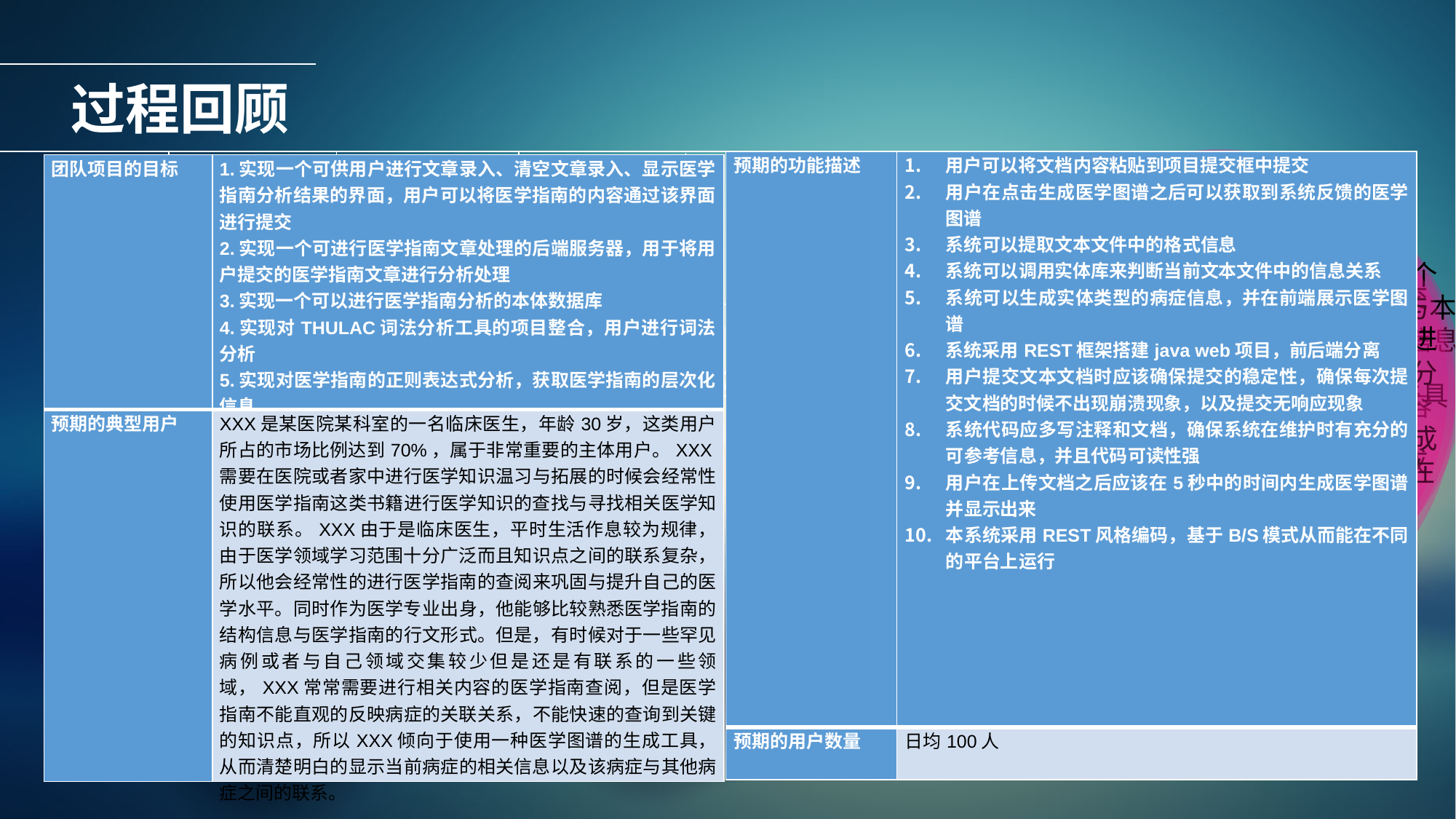

过程回顾

1.医学指南按照标题分析成结构化信息
2.构造本体库存放本体之间的联系
3.医学指南在本体库中查找相关内容
   图形化的显示结果

1、前端界面接受用户的输入
2.前端界面重置用户输入
3.前端界面供用户进行文章提交
4.后端服务器获取用户输入
5.后端进行正则表达式处理
6.后端整合THULAC词法分析工具
7.后端进行本体数据库访问
8.后端将生成的本体集合转化成
   json格式提供给前端
9.前端界面显示后端提供的
   json格式
| 预期的功能描述 | 用户可以将文档内容粘贴到项目提交框中提交 用户在点击生成医学图谱之后可以获取到系统反馈的医学图谱 系统可以提取文本文件中的格式信息 系统可以调用实体库来判断当前文本文件中的信息关系 系统可以生成实体类型的病症信息，并在前端展示医学图谱 系统采用REST框架搭建java web项目，前后端分离 用户提交文本文档时应该确保提交的稳定性，确保每次提交文档的时候不出现崩溃现象，以及提交无响应现象 系统代码应多写注释和文档，确保系统在维护时有充分的可参考信息，并且代码可读性强 用户在上传文档之后应该在5秒中的时间内生成医学图谱并显示出来 本系统采用REST风格编码，基于B/S模式从而能在不同的平台上运行 |
| --- | --- |
| 预期的用户数量 | 日均100人 |

| 团队项目的目标 | 1.实现一个可供用户进行文章录入、清空文章录入、显示医学指南分析结果的界面，用户可以将医学指南的内容通过该界面进行提交 2.实现一个可进行医学指南文章处理的后端服务器，用于将用户提交的医学指南文章进行分析处理 3.实现一个可以进行医学指南分析的本体数据库 4.实现对THULAC词法分析工具的项目整合，用户进行词法分析 5.实现对医学指南的正则表达式分析，获取医学指南的层次化信息 |
| --- | --- |
| 预期的典型用户 | XXX是某医院某科室的一名临床医生，年龄30岁，这类用户所占的市场比例达到70%，属于非常重要的主体用户。XXX需要在医院或者家中进行医学知识温习与拓展的时候会经常性使用医学指南这类书籍进行医学知识的查找与寻找相关医学知识的联系。XXX由于是临床医生，平时生活作息较为规律，由于医学领域学习范围十分广泛而且知识点之间的联系复杂，所以他会经常性的进行医学指南的查阅来巩固与提升自己的医学水平。同时作为医学专业出身，他能够比较熟悉医学指南的结构信息与医学指南的行文形式。但是，有时候对于一些罕见病例或者与自己领域交集较少但是还是有联系的一些领域，XXX常常需要进行相关内容的医学指南查阅，但是医学指南不能直观的反映病症的关联关系，不能快速的查询到关键的知识点，所以XXX倾向于使用一种医学图谱的生成工具，从而清楚明白的显示当前病症的相关信息以及该病症与其他病症之间的联系。 |

1.分工协作的安排要充分考虑到各个
  成员的技术栈的差别和重叠之处与本
  项目需求的关系
2.人与人之间的沟通占了很大一部分
  时间
3.在管理整个项目的过程中，团队成
   员的能够编码的时间也需要考虑在
   项目进度中。

     在Github上管理项目的版本
由于大家的时间安排非常的参差
不齐，因此我们的完成冲刺过程
的时候有些部分采用的瀑布模式进
行的开发。即有些部分开发完成
之后，直接交予后面模块的领取
人进行整合，因此我们并没有用
文档或者工具进行项目管理。自
始自终都是整合的人在管理着代
码，代码的版本则交由Gighub
                    来管理。

项目管
理经验
团队经验

满足的需求

一次迭代完
成的目标

项目预期